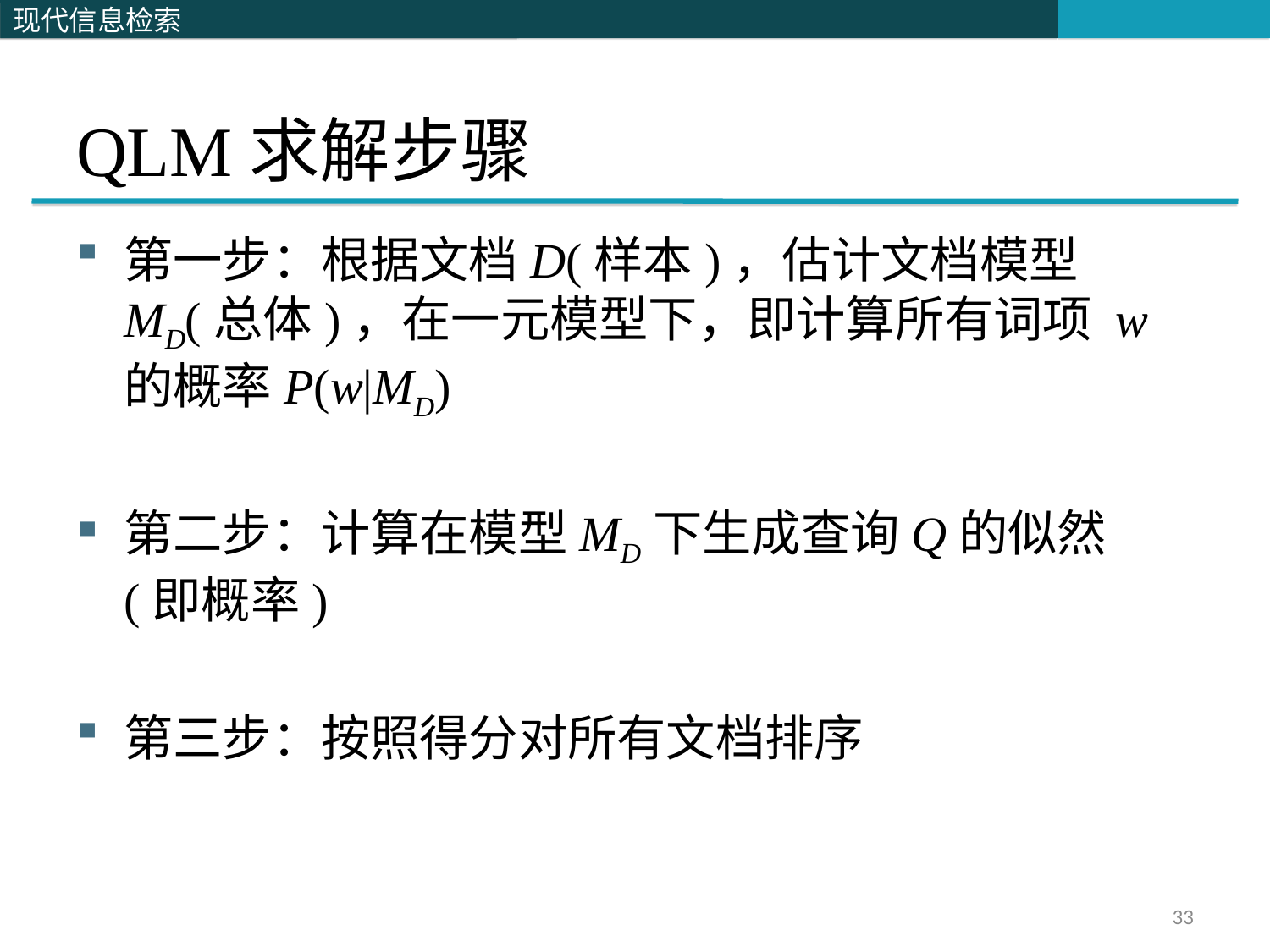

# QLM求解步骤
第一步：根据文档D(样本)，估计文档模型MD(总体)，在一元模型下，即计算所有词项 w的概率P(w|MD)

第二步：计算在模型MD下生成查询Q的似然(即概率)

第三步：按照得分对所有文档排序
33